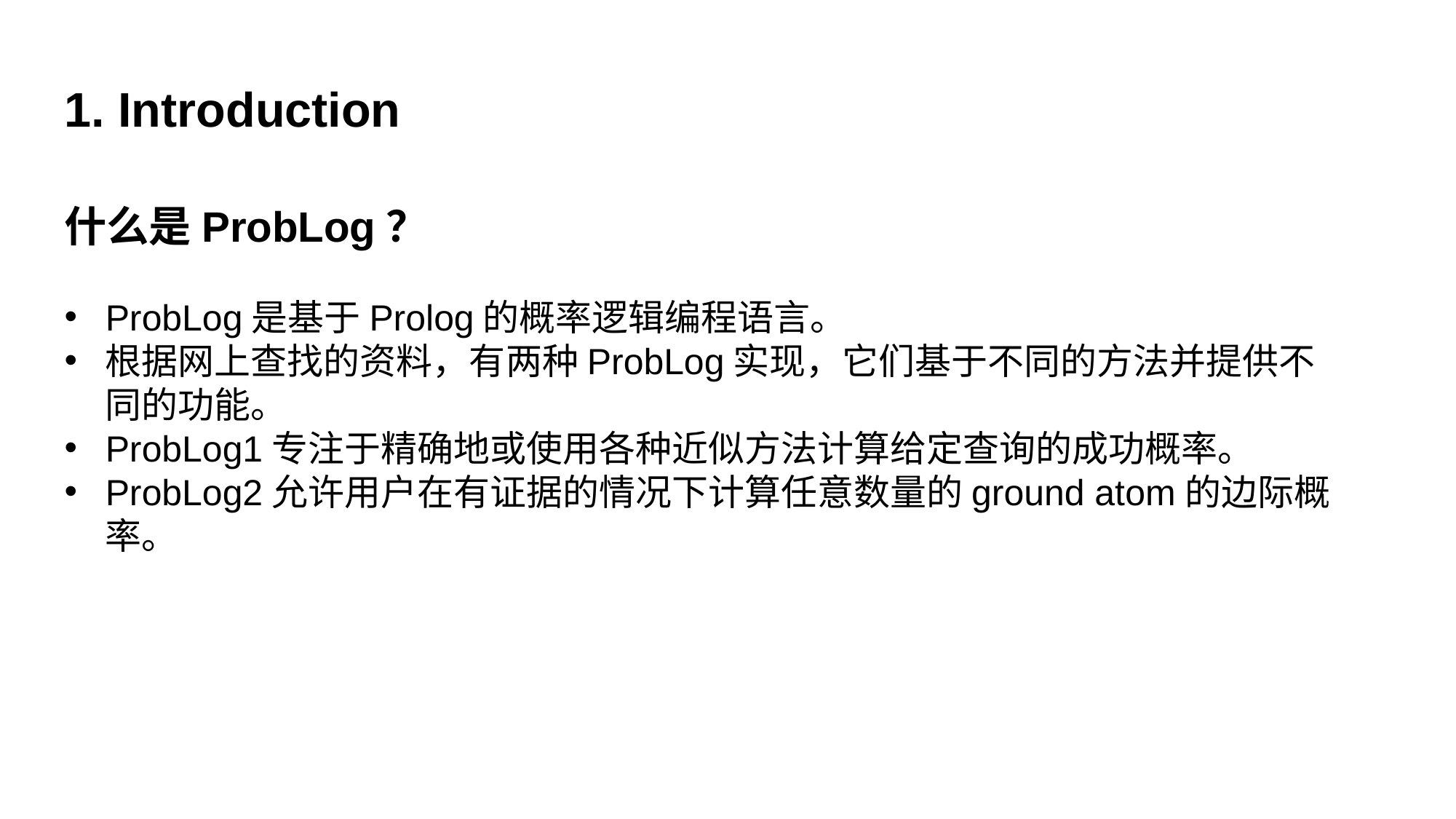

1. Introduction

什么是ProbLog？

ProbLog是基于Prolog的概率逻辑编程语言。
根据网上查找的资料，有两种ProbLog实现，它们基于不同的方法并提供不同的功能。
ProbLog1专注于精确地或使用各种近似方法计算给定查询的成功概率。
ProbLog2允许用户在有证据的情况下计算任意数量的ground atom的边际概率。